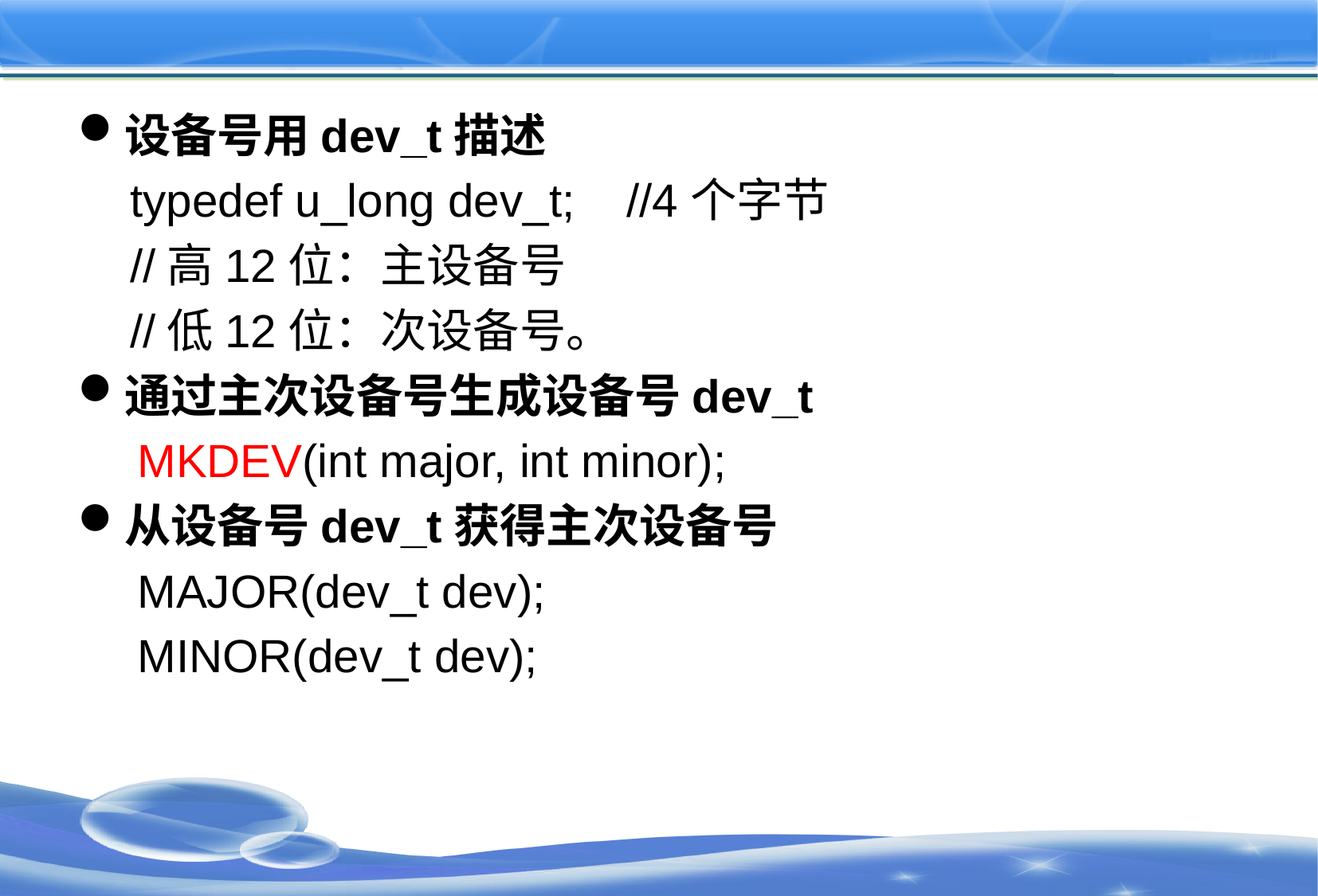

#
设备号用dev_t描述
typedef u_long dev_t;    //4个字节
//高12位：主设备号
//低12位：次设备号。
通过主次设备号生成设备号dev_t
MKDEV(int major, int minor);
从设备号dev_t获得主次设备号
MAJOR(dev_t dev);
MINOR(dev_t dev);